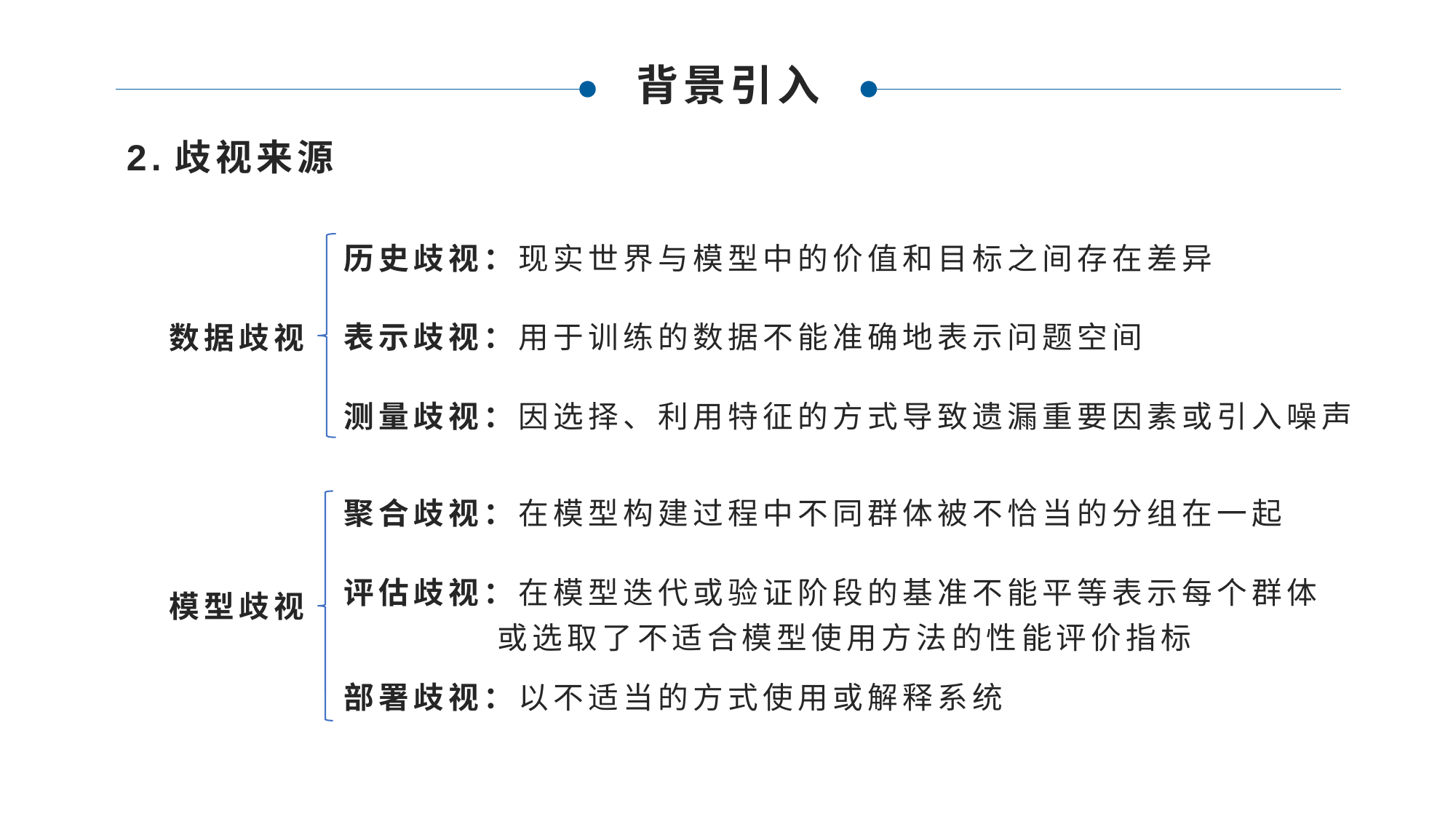

背景引入

2.歧视来源

历史歧视：现实世界与模型中的价值和目标之间存在差异
表示歧视：用于训练的数据不能准确地表示问题空间
数据歧视
测量歧视：因选择、利用特征的方式导致遗漏重要因素或引入噪声
聚合歧视：在模型构建过程中不同群体被不恰当的分组在一起

评估歧视：在模型迭代或验证阶段的基准不能平等表示每个群体
模型歧视
             或选取了不适合模型使用方法的性能评价指标
部署歧视：以不适当的方式使用或解释系统